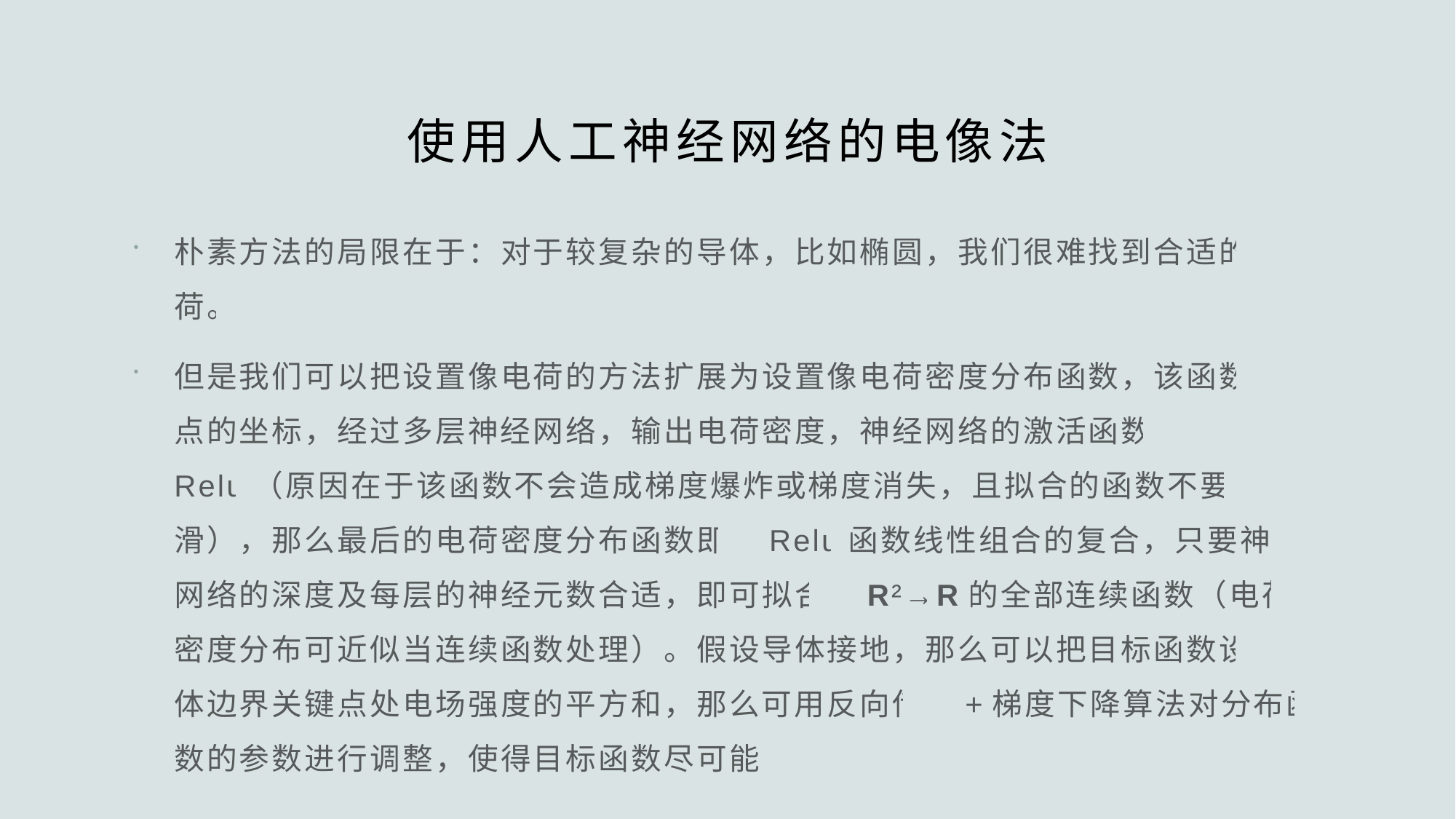

# 使用人工神经网络的电像法
朴素方法的局限在于：对于较复杂的导体，比如椭圆，我们很难找到合适的像电荷。
但是我们可以把设置像电荷的方法扩展为设置像电荷密度分布函数，该函数输入点的坐标，经过多层神经网络，输出电荷密度，神经网络的激活函数设为Relu（原因在于该函数不会造成梯度爆炸或梯度消失，且拟合的函数不要求光滑），那么最后的电荷密度分布函数即为Relu函数线性组合的复合，只要神经网络的深度及每层的神经元数合适，即可拟合出R²→R的全部连续函数（电荷密度分布可近似当连续函数处理）。假设导体接地，那么可以把目标函数设为导体边界关键点处电场强度的平方和，那么可用反向传播+梯度下降算法对分布函数的参数进行调整，使得目标函数尽可能小。